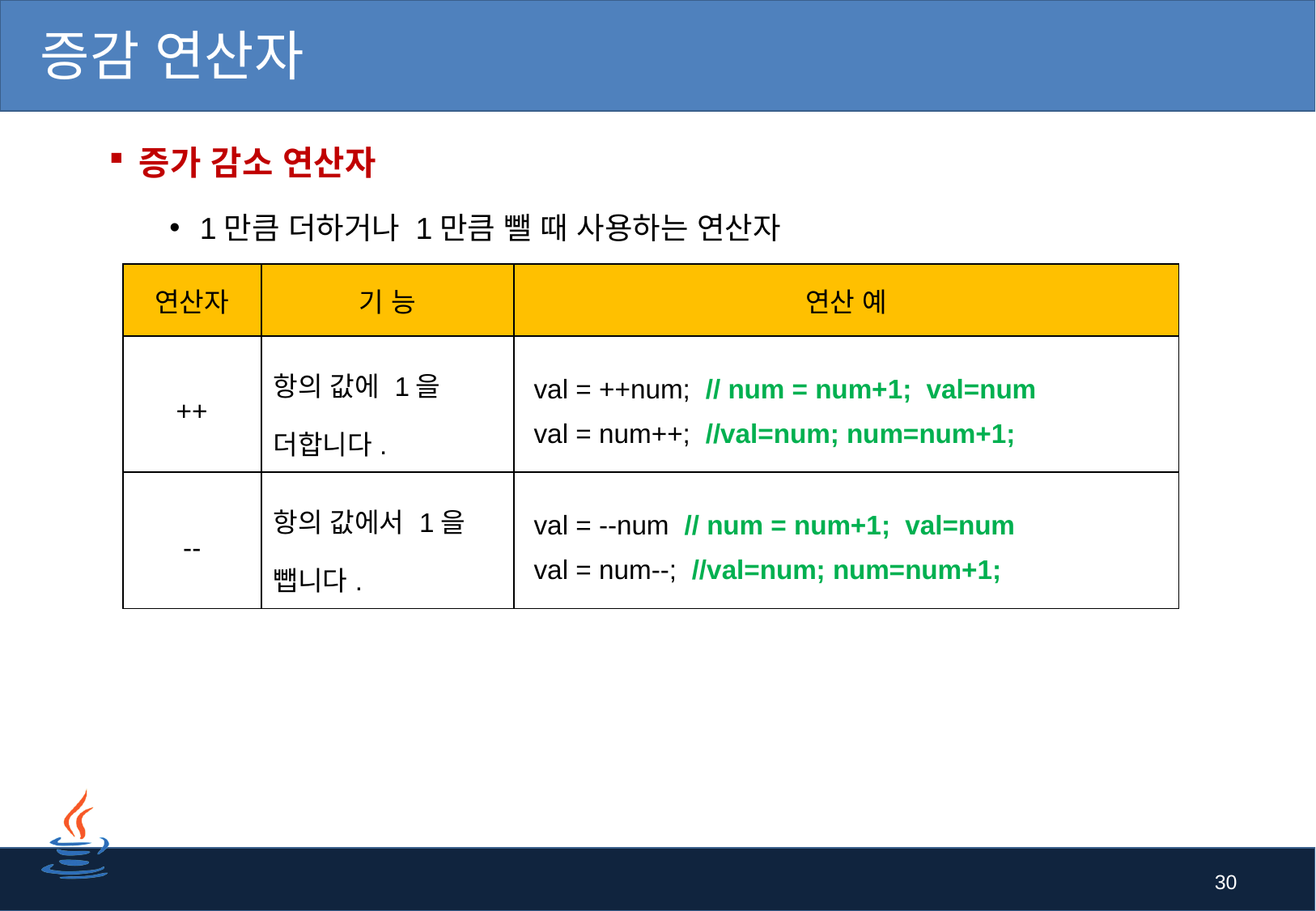

# 증감 연산자
증가 감소 연산자
1만큼 더하거나 1만큼 뺄 때 사용하는 연산자
| 연산자 | 기 능 | 연산 예 |
| --- | --- | --- |
| ++ | 항의 값에 1을 더합니다. | val = ++num; // num = num+1; val=num val = num++; //val=num; num=num+1; |
| -- | 항의 값에서 1을 뺍니다. | val = --num // num = num+1; val=num val = num--; //val=num; num=num+1; |
30